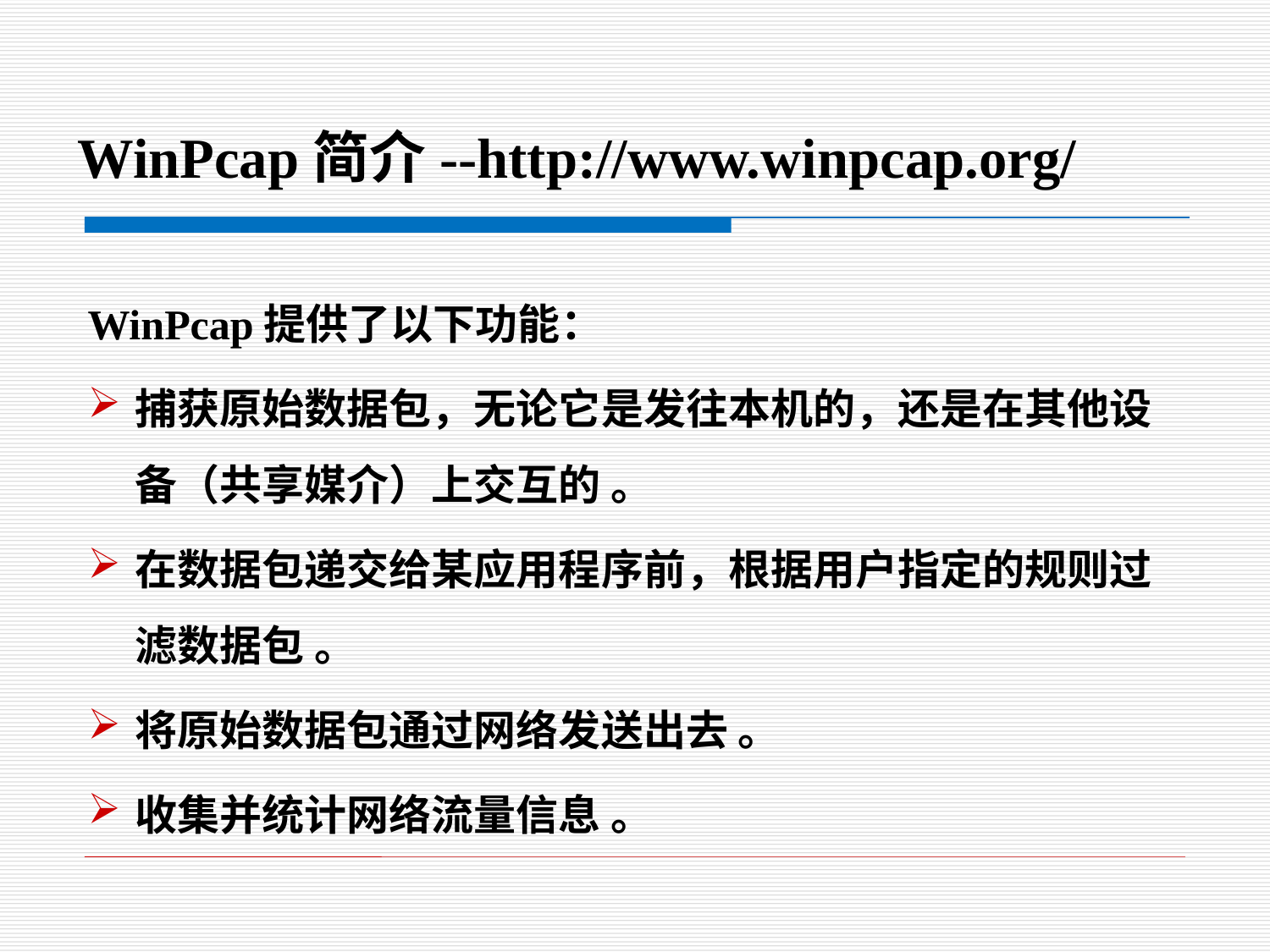

# WinPcap简介--http://www.winpcap.org/
WinPcap提供了以下功能：
捕获原始数据包，无论它是发往本机的，还是在其他设备（共享媒介）上交互的 。
在数据包递交给某应用程序前，根据用户指定的规则过滤数据包 。
将原始数据包通过网络发送出去 。
收集并统计网络流量信息 。